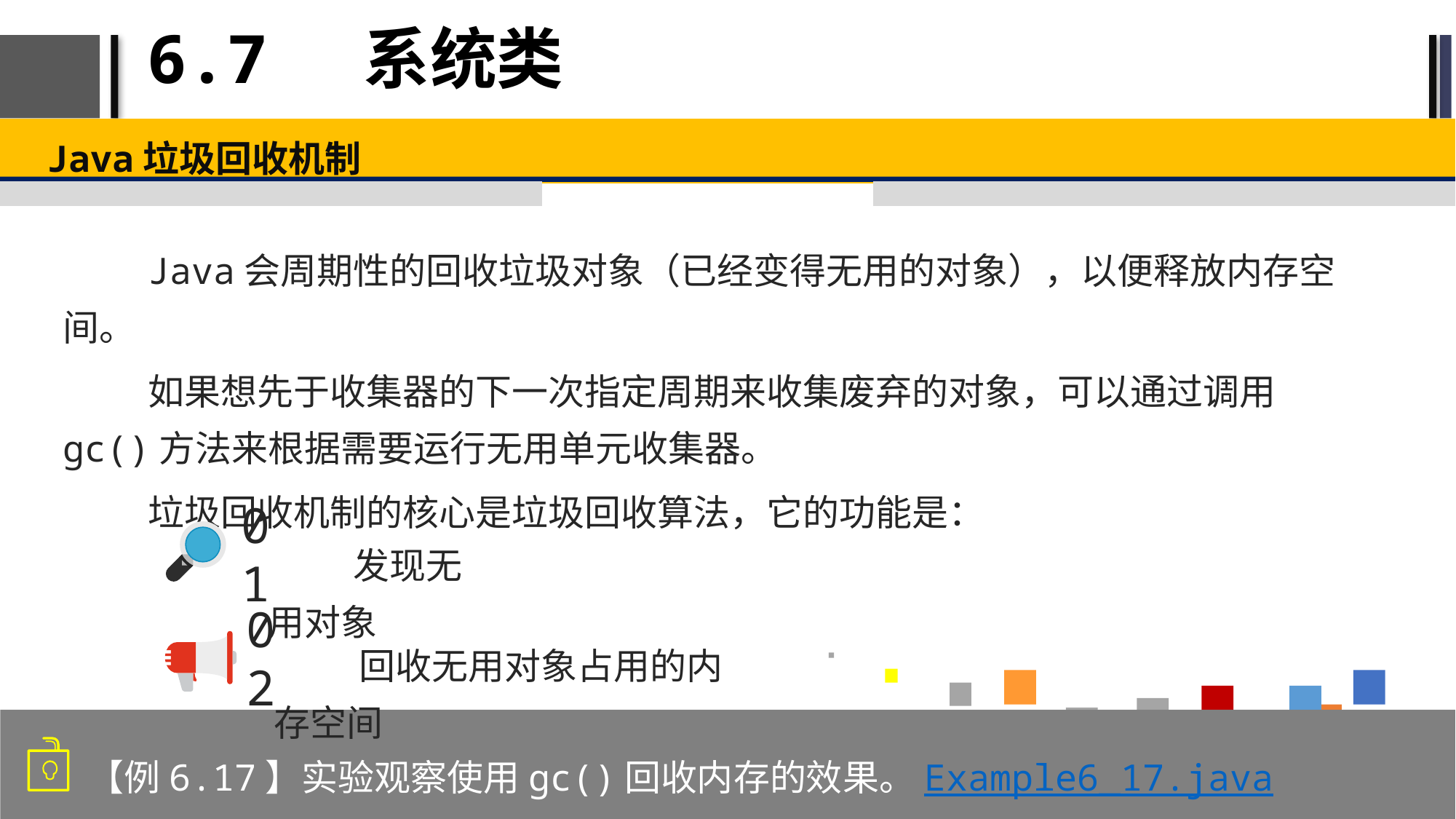

# 6.7  系统类

Java垃圾回收机制

Java会周期性的回收垃圾对象（已经变得无用的对象），以便释放内存空间。
如果想先于收集器的下一次指定周期来收集废弃的对象，可以通过调用gc()方法来根据需要运行无用单元收集器。
垃圾回收机制的核心是垃圾回收算法，它的功能是：

01
发现无用对象
回收无用对象占用的内存空间
02

【例6.17】实验观察使用gc()回收内存的效果。Example6_17.java